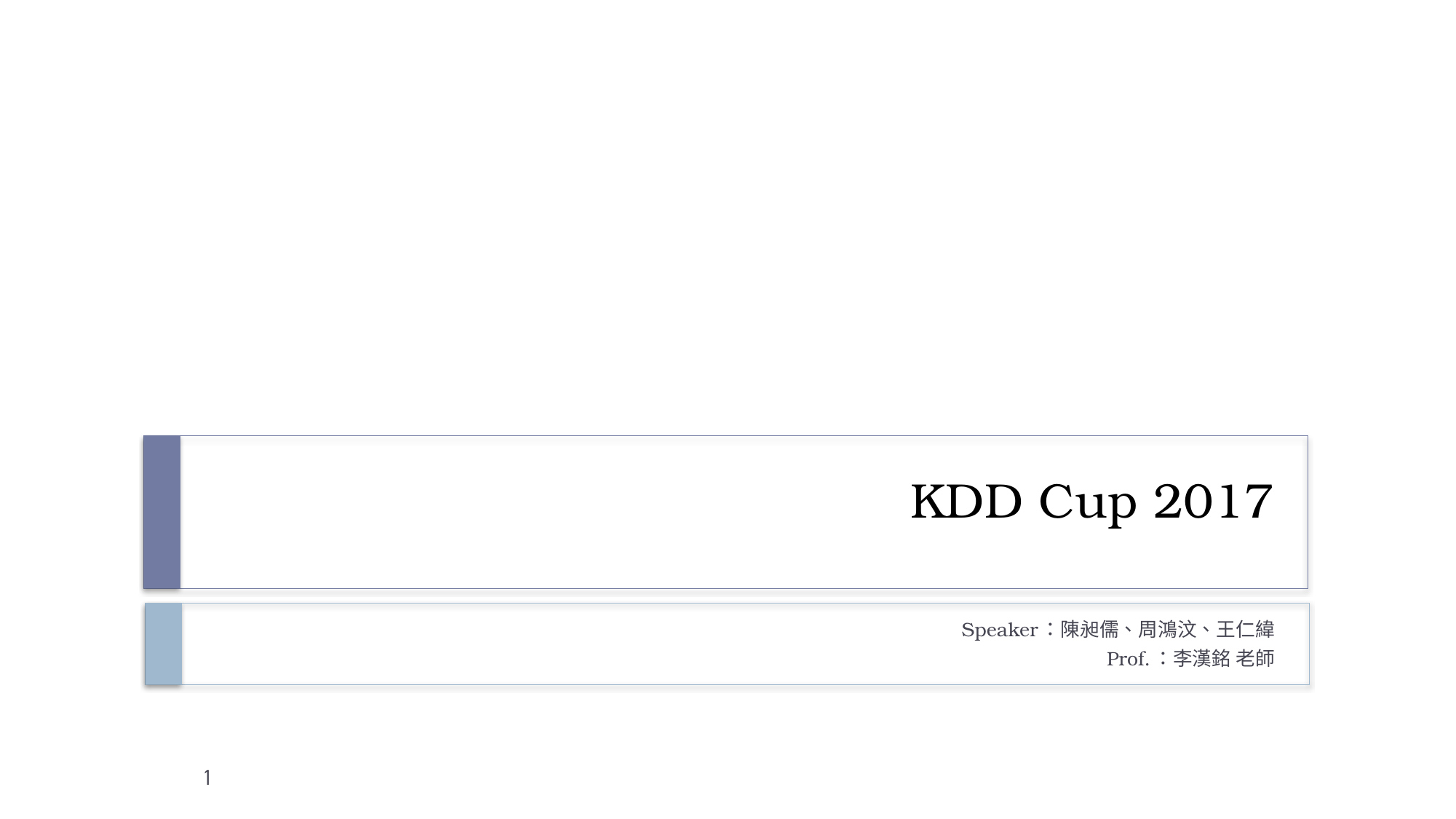

# KDD Cup 2017
Speaker：陳昶儒、周鴻汶、王仁緯
Prof.：李漢銘 老師
1